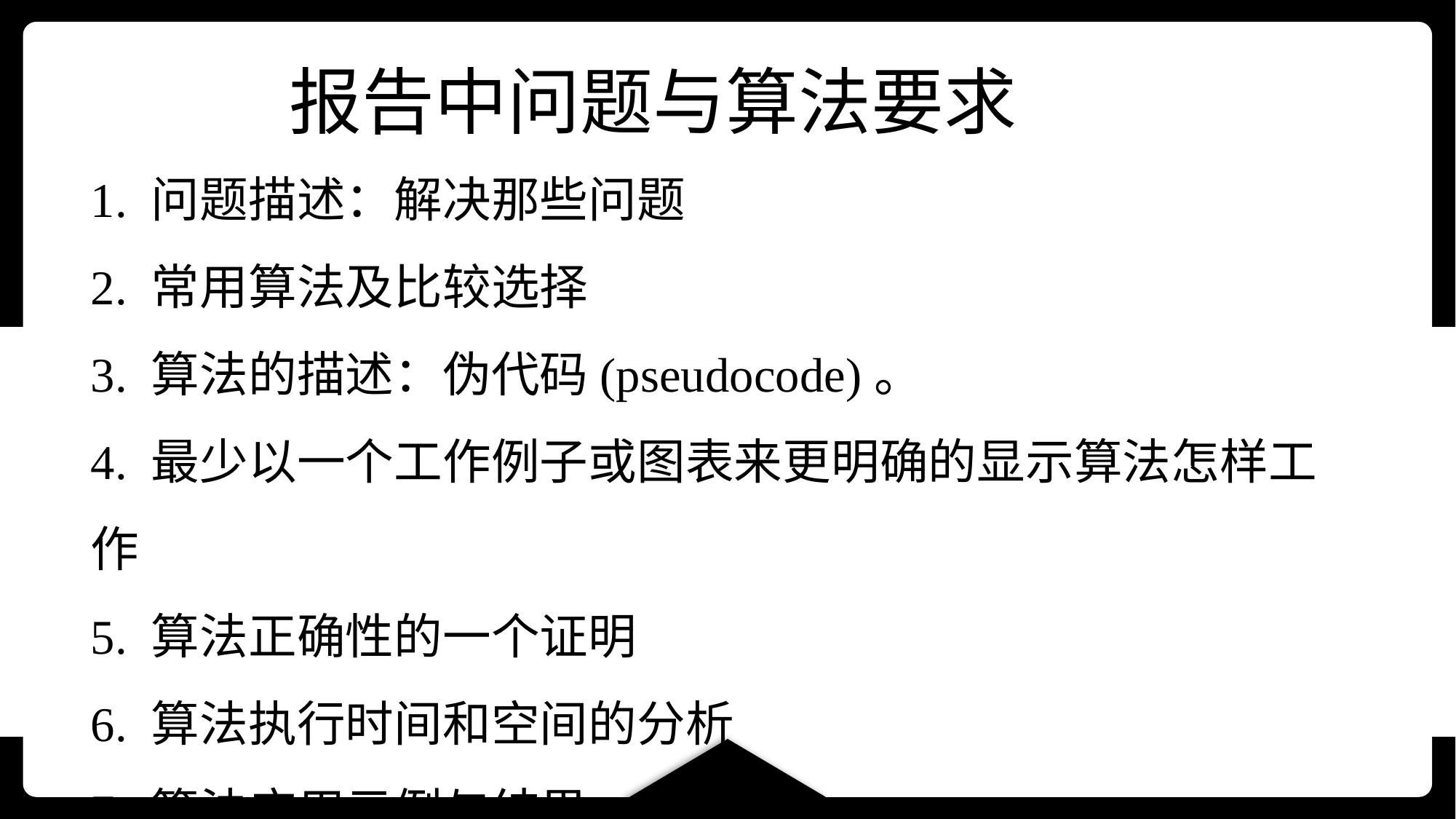

报告中问题与算法要求
1. 问题描述：解决那些问题
2. 常用算法及比较选择
3. 算法的描述：伪代码(pseudocode)。
4. 最少以一个工作例子或图表来更明确的显示算法怎样工作
5. 算法正确性的一个证明
6. 算法执行时间和空间的分析
7. 算法应用示例与结果